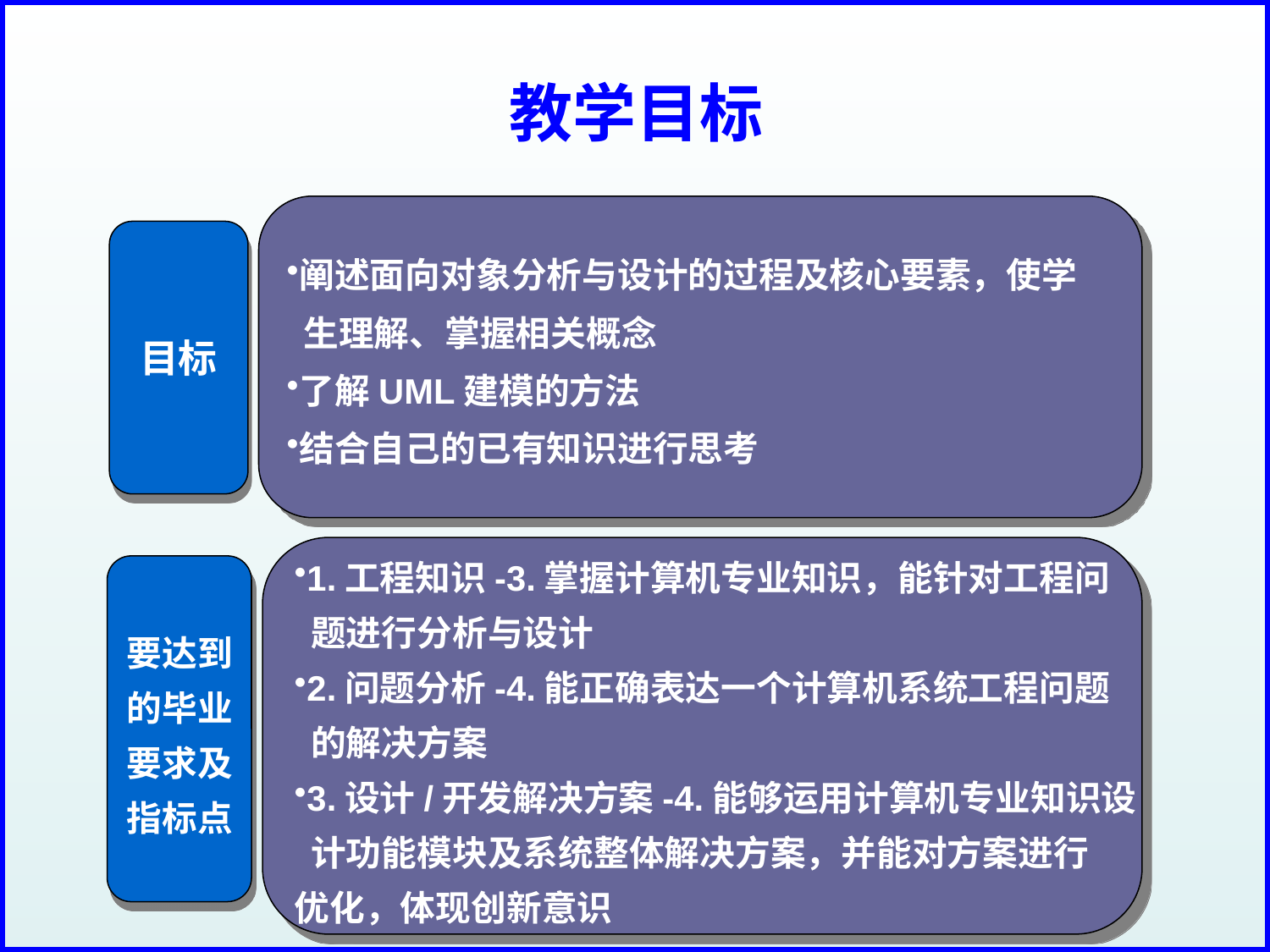

# 教学目标
阐述面向对象分析与设计的过程及核心要素，使学
 生理解、掌握相关概念
了解UML建模的方法
结合自己的已有知识进行思考
目标
1.工程知识-3.掌握计算机专业知识，能针对工程问
 题进行分析与设计
2.问题分析-4.能正确表达一个计算机系统工程问题
 的解决方案
3.设计/开发解决方案-4.能够运用计算机专业知识设
 计功能模块及系统整体解决方案，并能对方案进行
优化，体现创新意识
要达到
的毕业
要求及
指标点